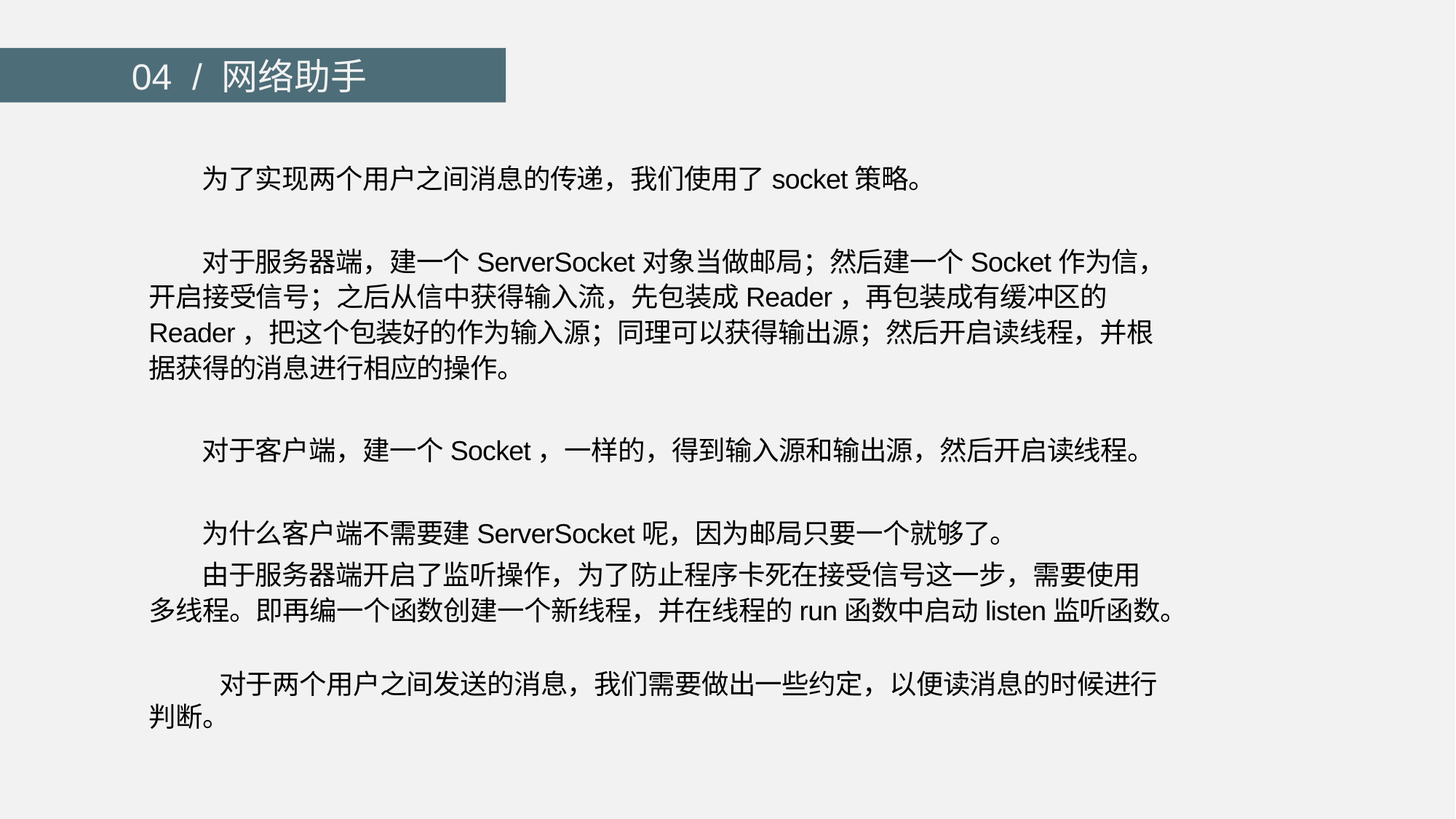

04  / 网络助手
  为了实现两个用户之间消息的传递，我们使用了socket策略。

  对于服务器端，建一个ServerSocket对象当做邮局；然后建一个Socket作为信，开启接受信号；之后从信中获得输入流，先包装成Reader，再包装成有缓冲区的Reader，把这个包装好的作为输入源；同理可以获得输出源；然后开启读线程，并根据获得的消息进行相应的操作。

  对于客户端，建一个Socket，一样的，得到输入源和输出源，然后开启读线程。

  为什么客户端不需要建ServerSocket呢，因为邮局只要一个就够了。
  由于服务器端开启了监听操作，为了防止程序卡死在接受信号这一步，需要使用多线程。即再编一个函数创建一个新线程，并在线程的run函数中启动listen监听函数。

     对于两个用户之间发送的消息，我们需要做出一些约定，以便读消息的时候进行判断。